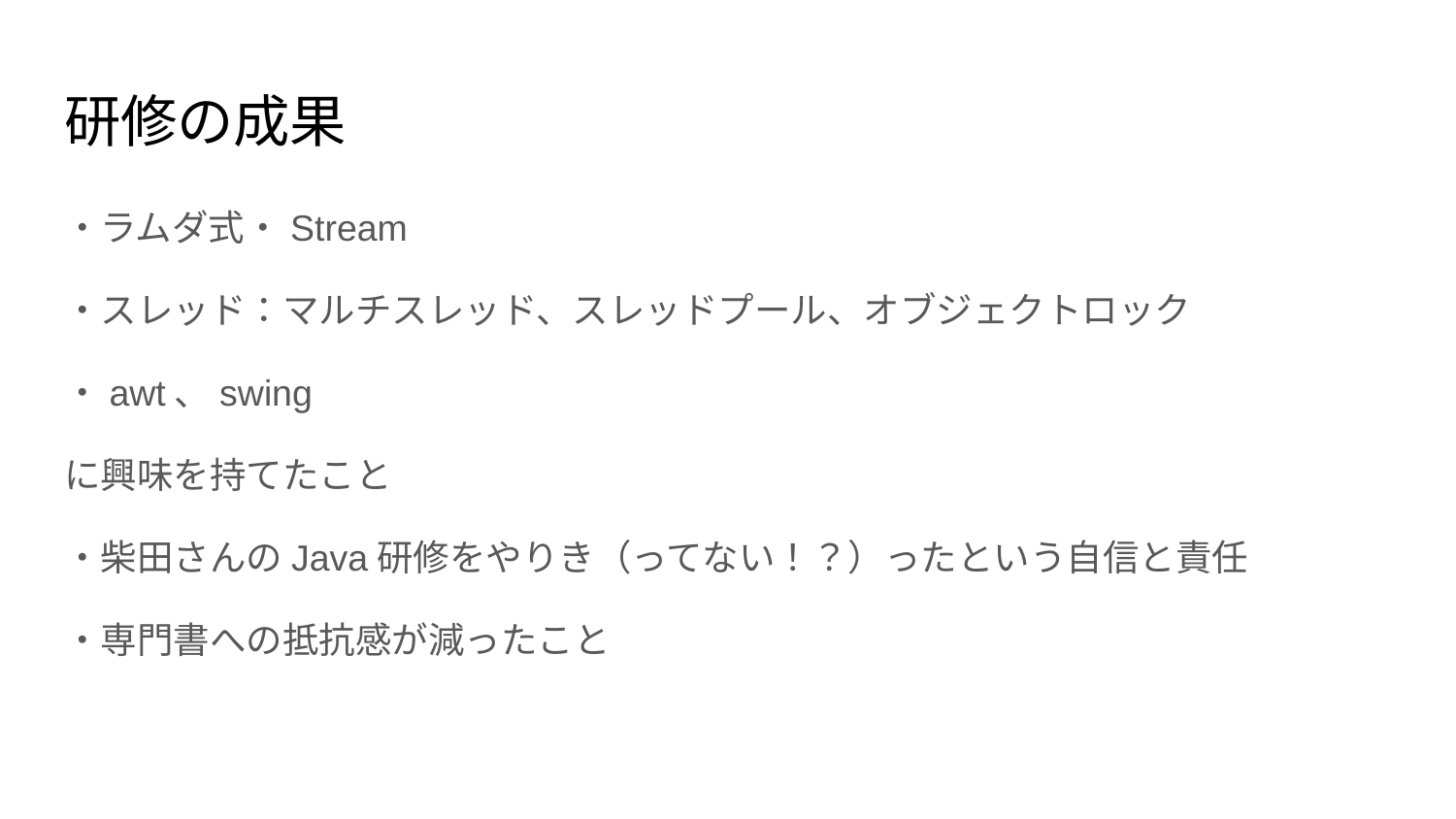

# 研修の成果
・ラムダ式・Stream
・スレッド：マルチスレッド、スレッドプール、オブジェクトロック
・awt、swing
に興味を持てたこと
・柴田さんのJava研修をやりき（ってない！？）ったという自信と責任
・専門書への抵抗感が減ったこと